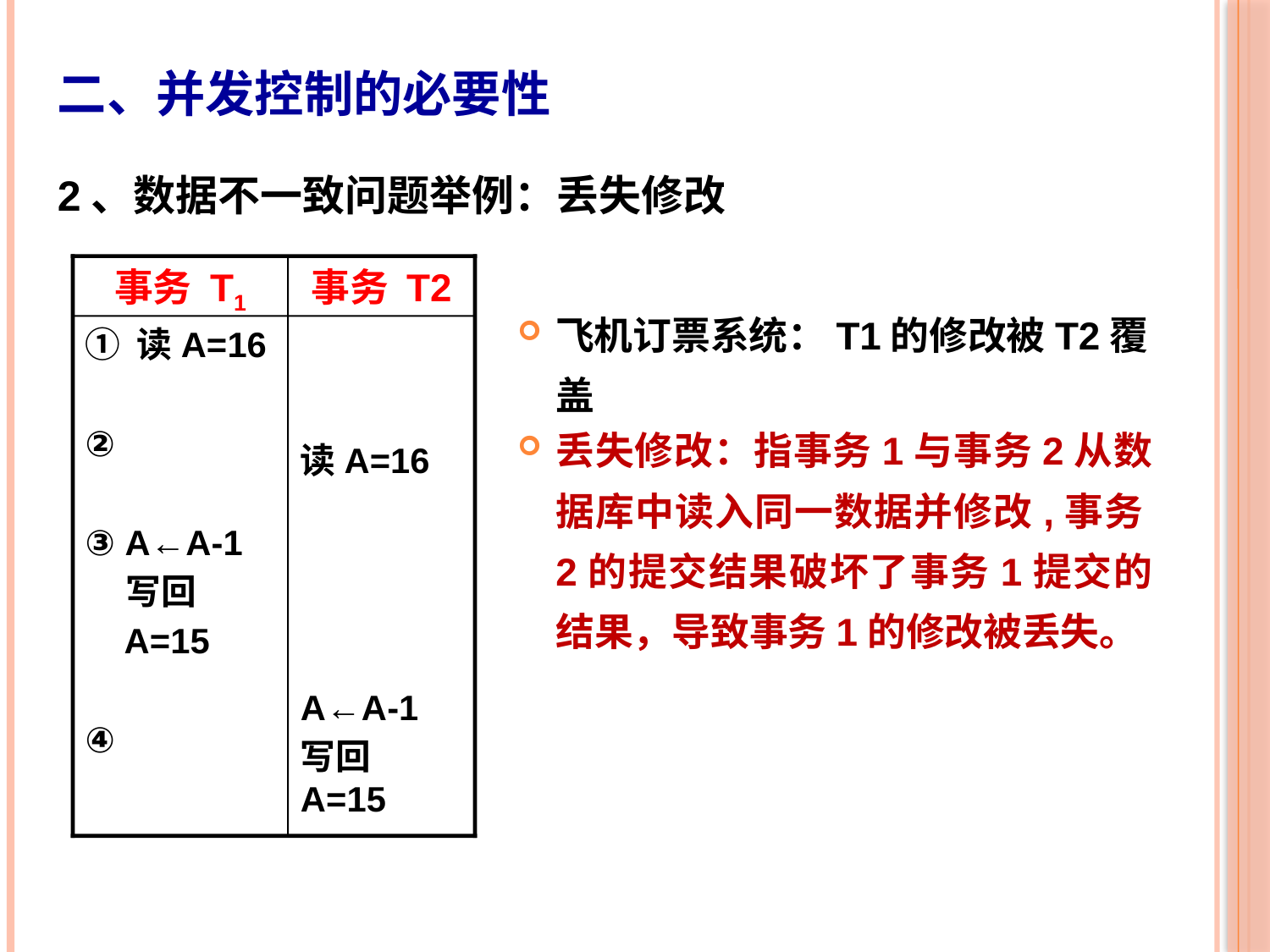

二、并发控制的必要性
2、数据不一致问题举例：丢失修改
事务 T1

事务 T2

① 读A=16

②

③ A←A-1
    写回
    A=15

④

读A=16

A←A-1
写回A=15

# 飞机订票系统：T1的修改被T2覆盖
丢失修改：指事务1与事务2从数据库中读入同一数据并修改,事务2的提交结果破坏了事务1提交的结果，导致事务1的修改被丢失。